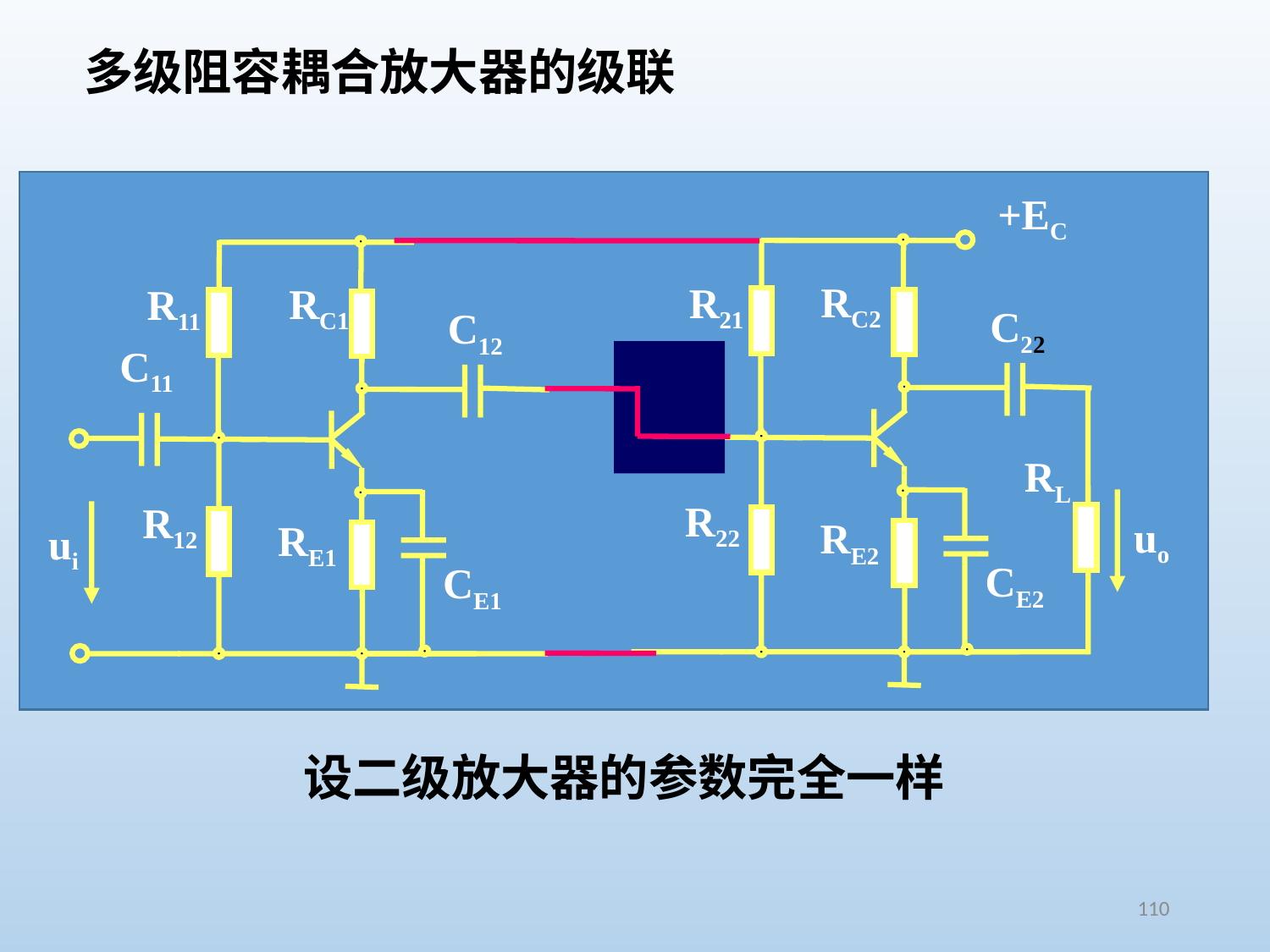

多级阻容耦合放大器的级联

+EC

RC2
R21

C22

C21

RL

R22

uo
RE2

CE2

RC1
R11

C12

C11

R12

RE1
ui

CE1

设二级放大器的参数完全一样
110